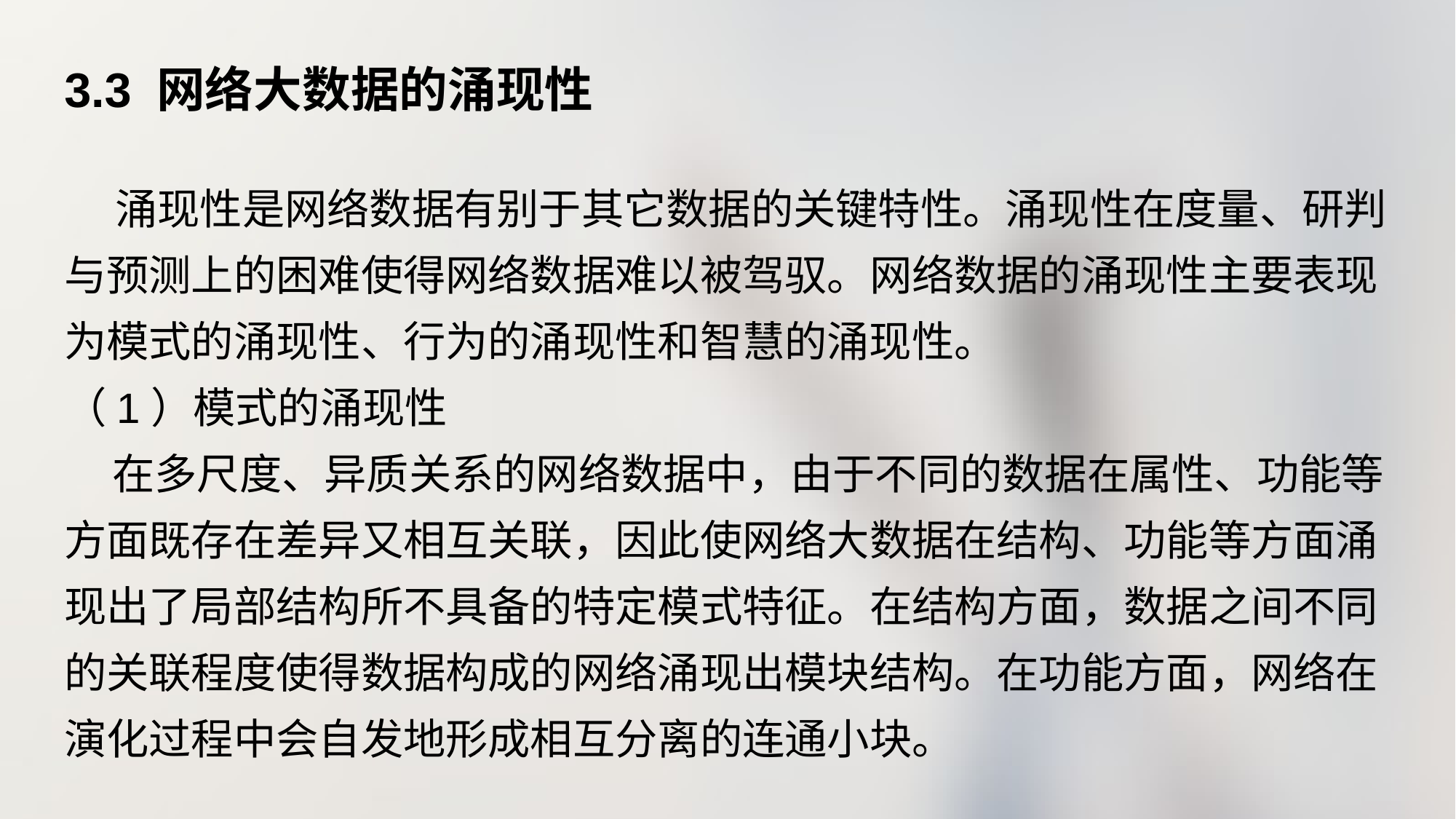

3.3 网络大数据的涌现性
     涌现性是网络数据有别于其它数据的关键特性。涌现性在度量、研判与预测上的困难使得网络数据难以被驾驭。网络数据的涌现性主要表现为模式的涌现性、行为的涌现性和智慧的涌现性。
（1）模式的涌现性
    在多尺度、异质关系的网络数据中，由于不同的数据在属性、功能等方面既存在差异又相互关联，因此使网络大数据在结构、功能等方面涌现出了局部结构所不具备的特定模式特征。在结构方面，数据之间不同的关联程度使得数据构成的网络涌现出模块结构。在功能方面，网络在演化过程中会自发地形成相互分离的连通小块。